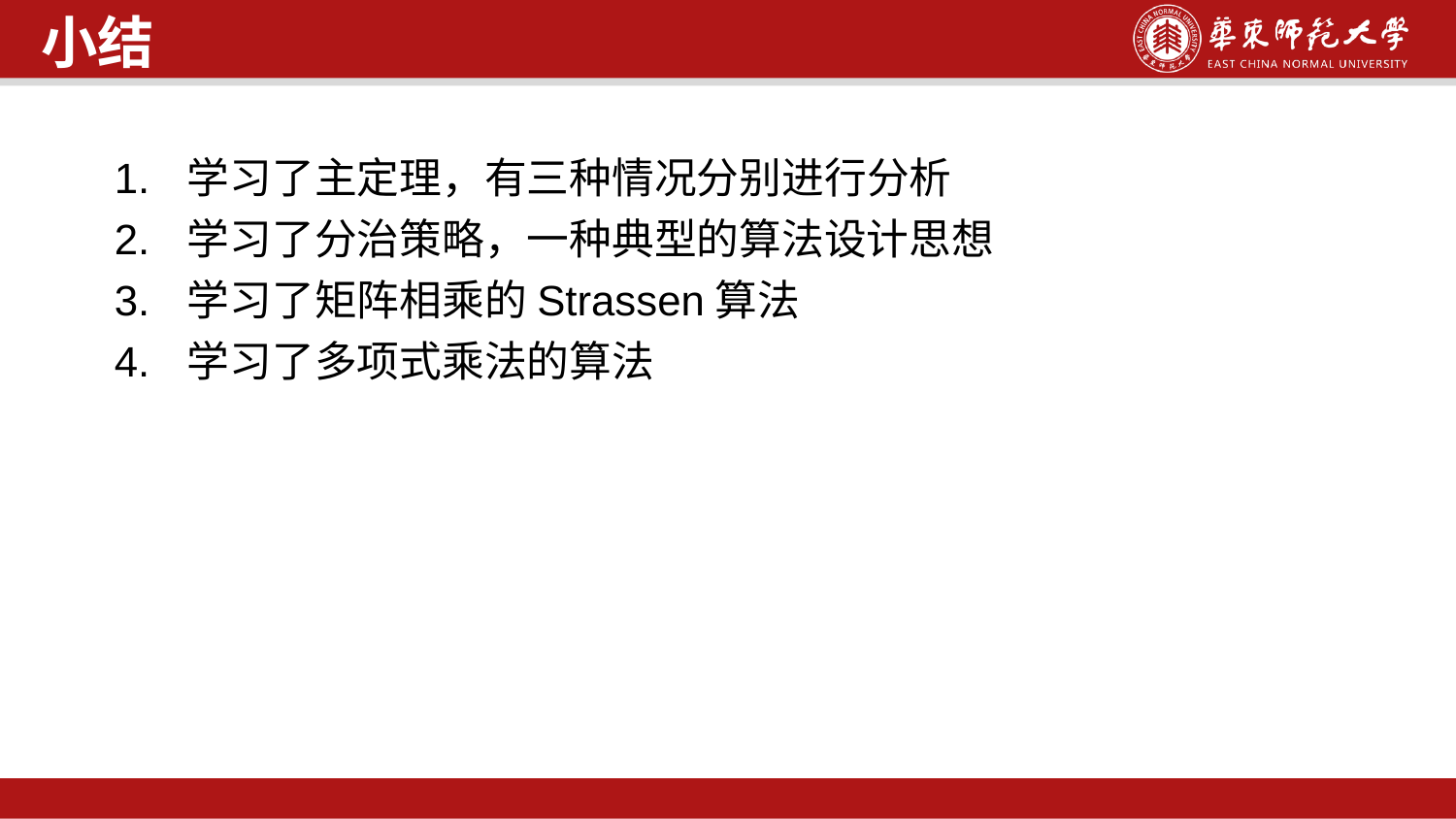

小结
学习了主定理，有三种情况分别进行分析
学习了分治策略，一种典型的算法设计思想
学习了矩阵相乘的Strassen算法
学习了多项式乘法的算法